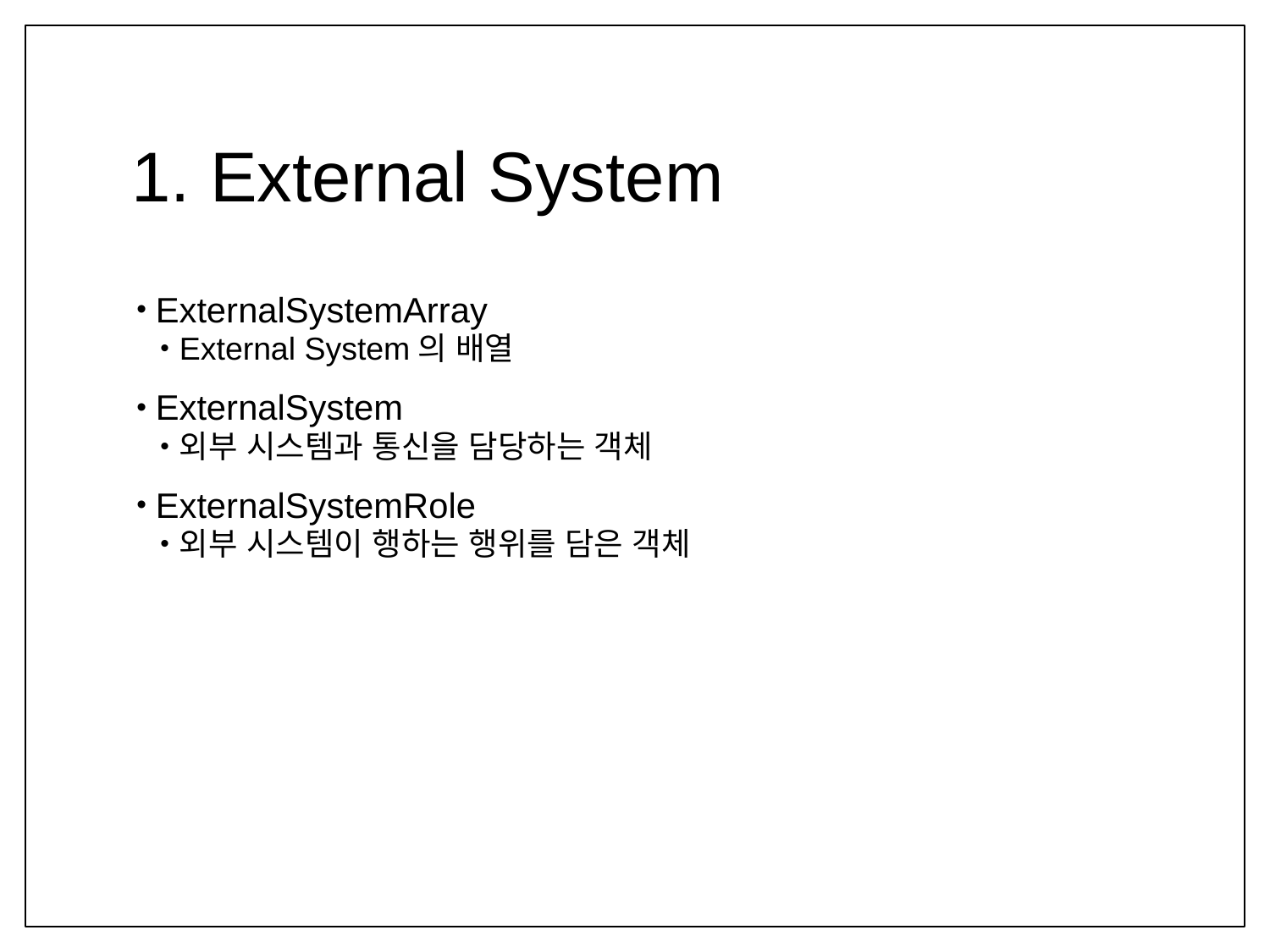

# 1. External System
ExternalSystemArray
External System의 배열
ExternalSystem
외부 시스템과 통신을 담당하는 객체
ExternalSystemRole
외부 시스템이 행하는 행위를 담은 객체